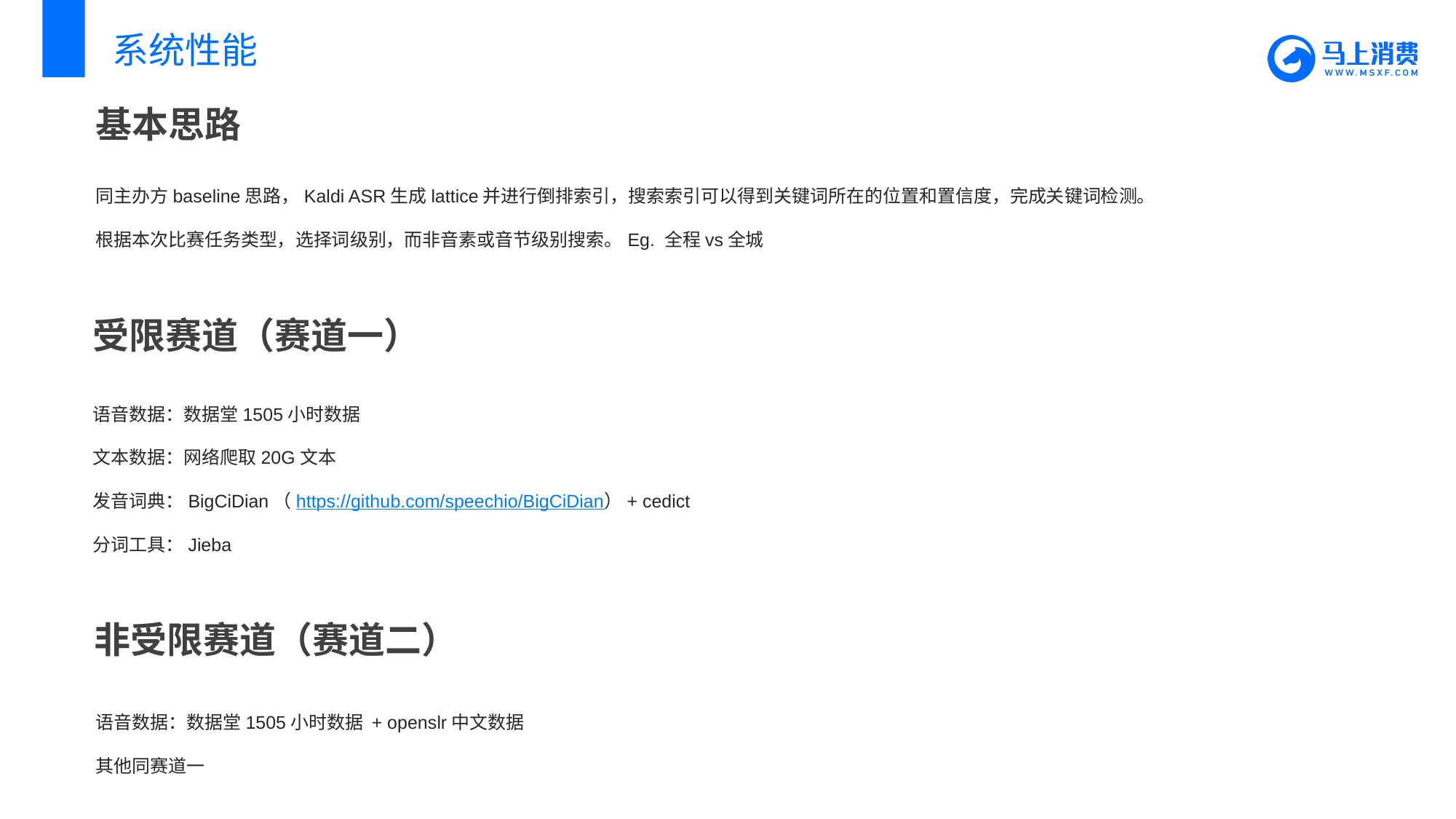

系统性能
基本思路
同主办方baseline思路，Kaldi ASR生成lattice并进行倒排索引，搜索索引可以得到关键词所在的位置和置信度，完成关键词检测。
根据本次比赛任务类型，选择词级别，而非音素或音节级别搜索。Eg. 全程vs全城
受限赛道（赛道一）
语音数据：数据堂1505小时数据
文本数据：网络爬取20G文本
发音词典：BigCiDian（https://github.com/speechio/BigCiDian）+ cedict
分词工具：Jieba
非受限赛道（赛道二）
语音数据：数据堂1505小时数据 + openslr中文数据
其他同赛道一